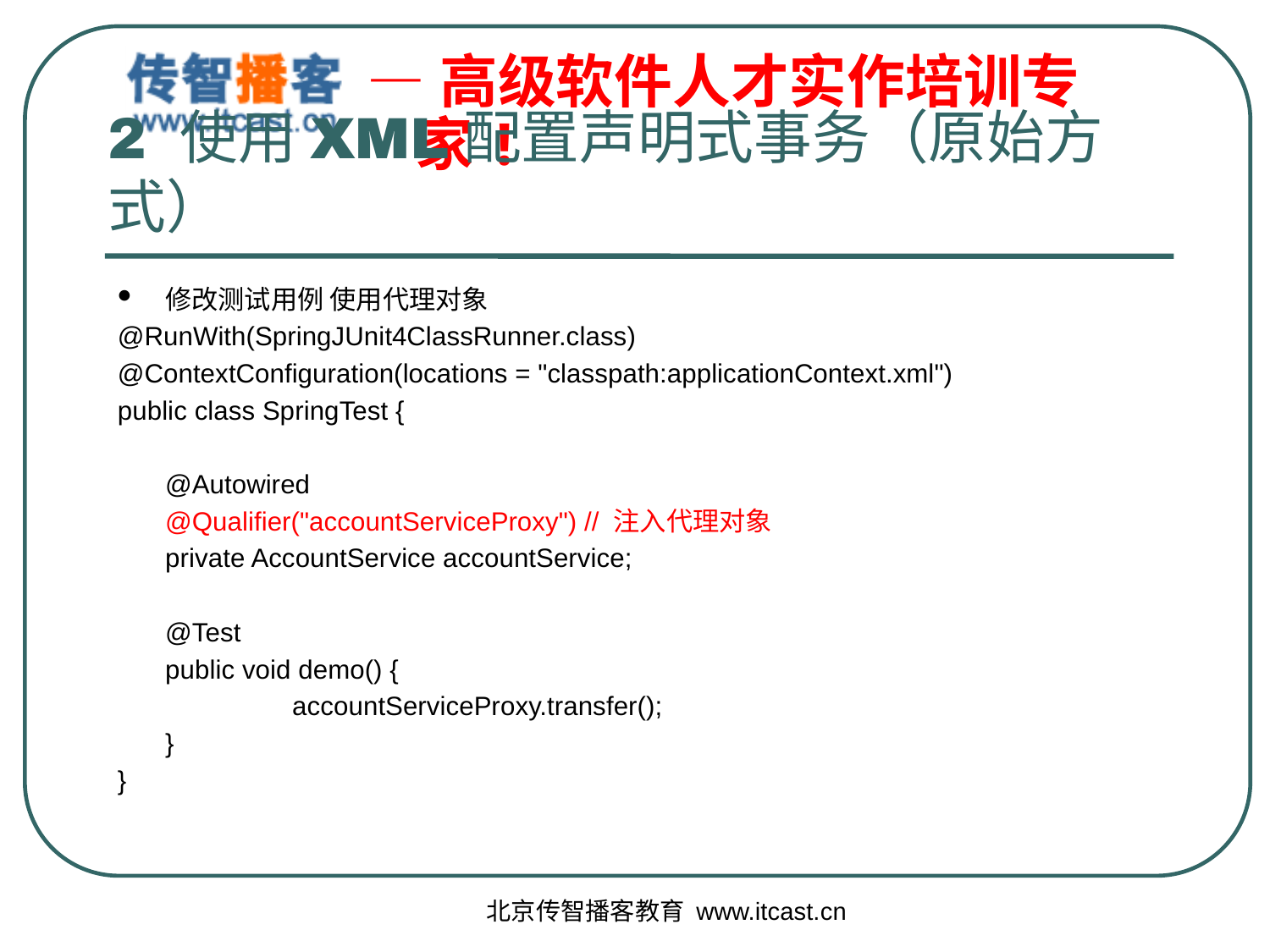

# 2 使用XML配置声明式事务（原始方式）
修改测试用例 使用代理对象
@RunWith(SpringJUnit4ClassRunner.class)
@ContextConfiguration(locations = "classpath:applicationContext.xml")
public class SpringTest {

	@Autowired
	@Qualifier("accountServiceProxy") // 注入代理对象
	private AccountService accountService;

	@Test
	public void demo() {
		accountServiceProxy.transfer();
	}
}
北京传智播客教育 www.itcast.cn